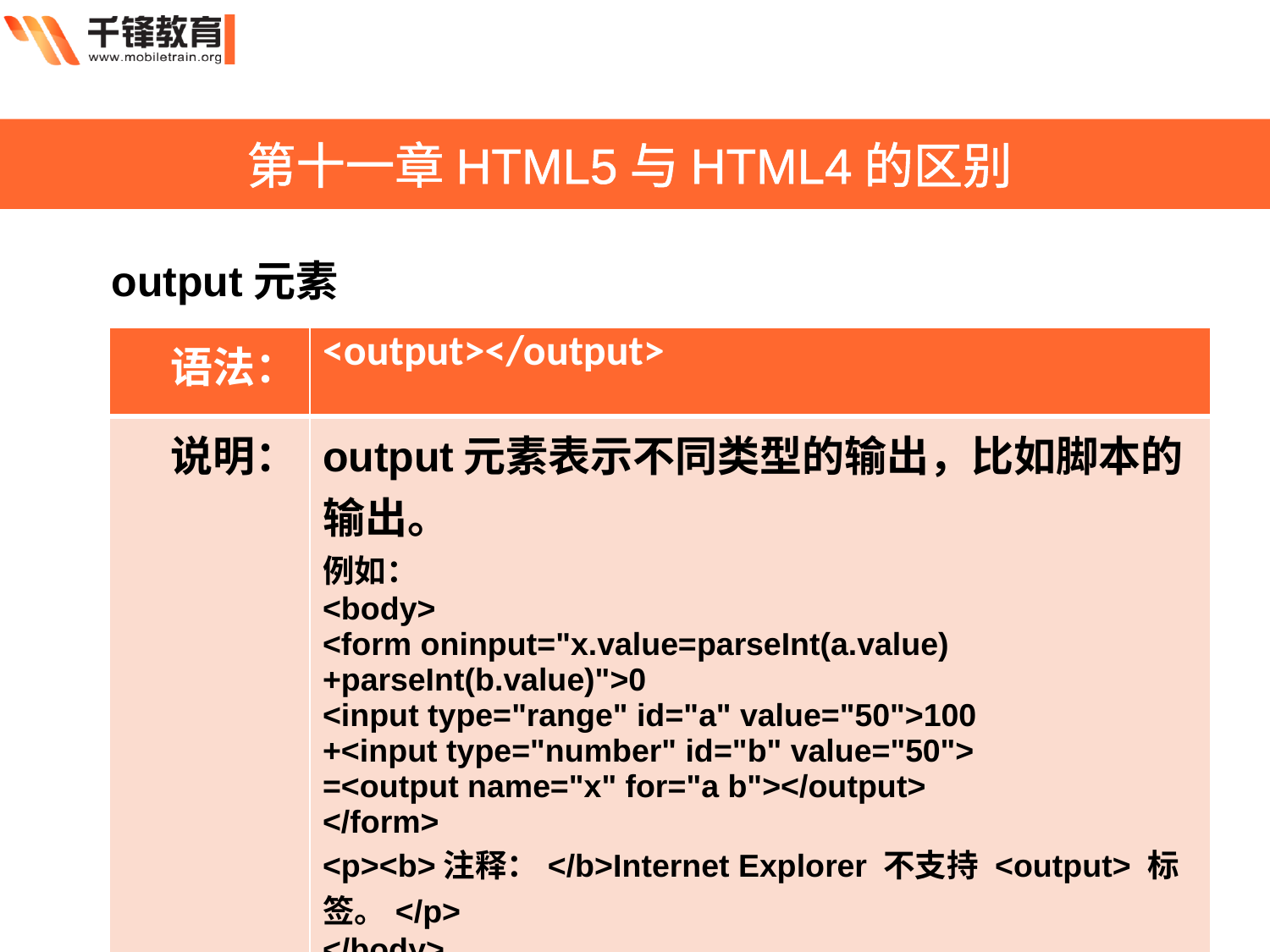

第十一章HTML5与HTML4的区别
output元素

| 语法： | <output></output> |
| --- | --- |
| 说明： | output元素表示不同类型的输出，比如脚本的输出。 例如： <body> <form oninput="x.value=parseInt(a.value)+parseInt(b.value)">0 <input type="range" id="a" value="50">100 +<input type="number" id="b" value="50"> =<output name="x" for="a b"></output> </form> <p><b>注释：</b>Internet Explorer 不支持 <output> 标签。</p> </body> |